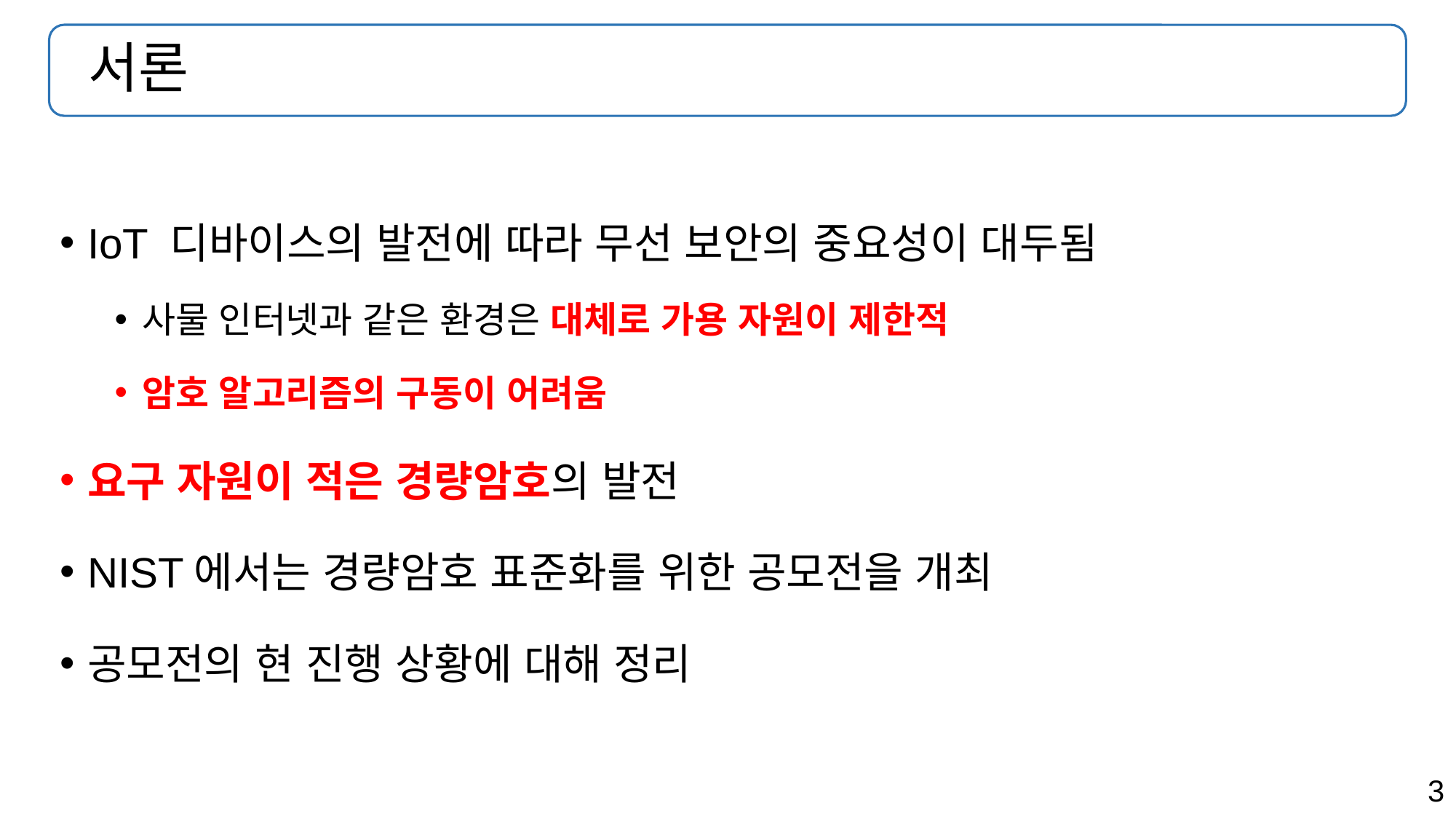

# 서론
IoT 디바이스의 발전에 따라 무선 보안의 중요성이 대두됨
사물 인터넷과 같은 환경은 대체로 가용 자원이 제한적
암호 알고리즘의 구동이 어려움
요구 자원이 적은 경량암호의 발전
NIST에서는 경량암호 표준화를 위한 공모전을 개최
공모전의 현 진행 상황에 대해 정리